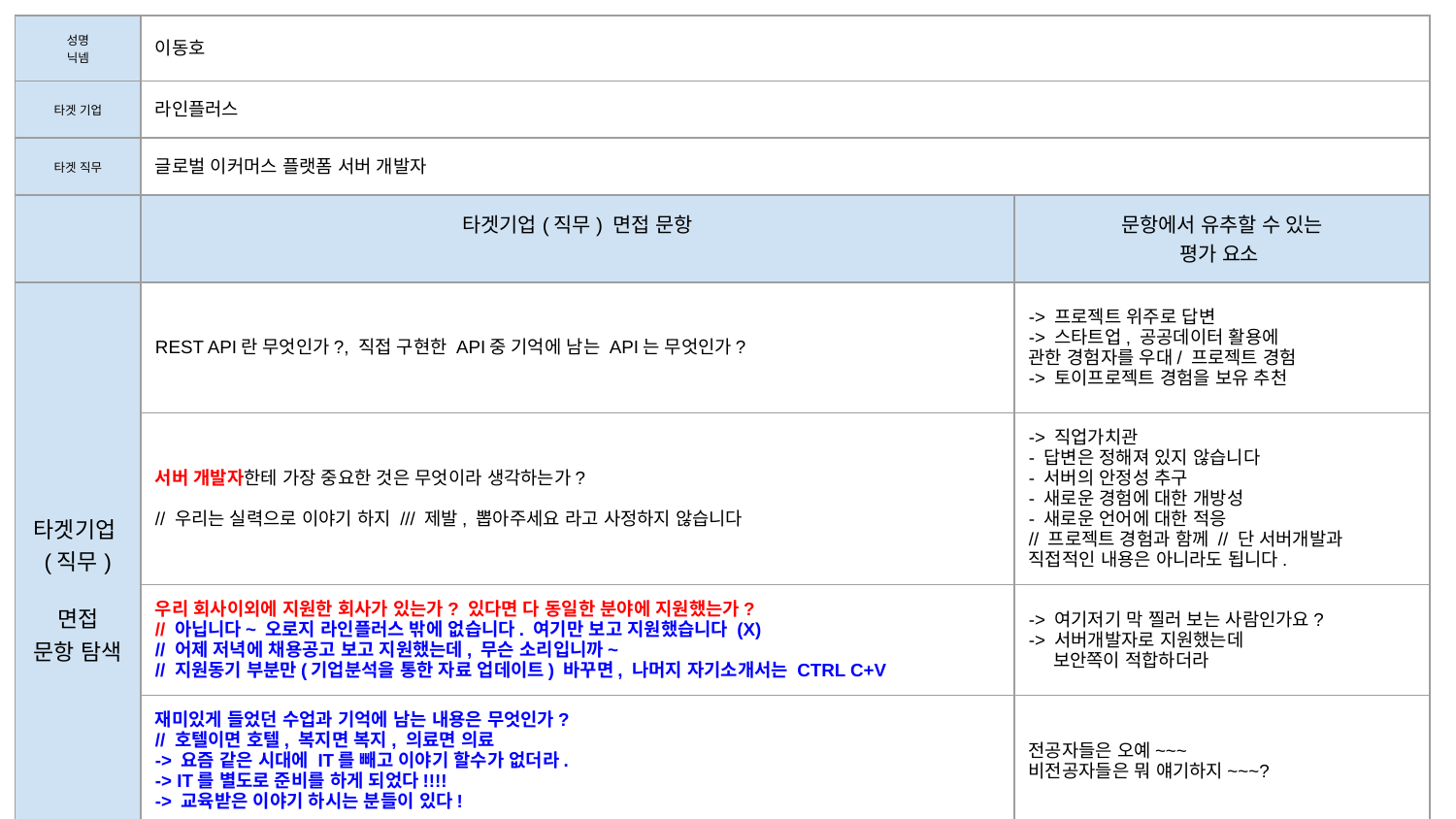

| 성명 닉넴 | 이동호 |  |
| --- | --- | --- |
| 타겟 기업 | 라인플러스 |  |
| 타겟 직무 | 글로벌 이커머스 플랫폼 서버 개발자 |  |
|  | 타겟기업(직무) 면접 문항 | 문항에서 유추할 수 있는 평가 요소 |
| 타겟기업(직무) 면접 문항 탐색 | REST API란 무엇인가?, 직접 구현한 API중 기억에 남는 API는 무엇인가? | -> 프로젝트 위주로 답변 -> 스타트업, 공공데이터 활용에 관한 경험자를 우대/ 프로젝트 경험 -> 토이프로젝트 경험을 보유 추천 |
|  | 서버 개발자한테 가장 중요한 것은 무엇이라 생각하는가? // 우리는 실력으로 이야기 하지 /// 제발, 뽑아주세요 라고 사정하지 않습니다 | -> 직업가치관 - 답변은 정해져 있지 않습니다 - 서버의 안정성 추구 - 새로운 경험에 대한 개방성 - 새로운 언어에 대한 적응 // 프로젝트 경험과 함께 // 단 서버개발과 직접적인 내용은 아니라도 됩니다. |
|  | 우리 회사이외에 지원한 회사가 있는가? 있다면 다 동일한 분야에 지원했는가? // 아닙니다~ 오로지 라인플러스 밖에 없습니다. 여기만 보고 지원했습니다 (X) // 어제 저녁에 채용공고 보고 지원했는데, 무슨 소리입니까~ // 지원동기 부분만(기업분석을 통한 자료 업데이트) 바꾸면, 나머지 자기소개서는 CTRL C+V | -> 여기저기 막 찔러 보는 사람인가요? -> 서버개발자로 지원했는데 보안쪽이 적합하더라 |
|  | 재미있게 들었던 수업과 기억에 남는 내용은 무엇인가? // 호텔이면 호텔, 복지면 복지, 의료면 의료 -> 요즘 같은 시대에 IT를 빼고 이야기 할수가 없더라. -> IT를 별도로 준비를 하게 되었다!!!! -> 교육받은 이야기 하시는 분들이 있다! | 전공자들은 오예~~~ 비전공자들은 뭐 얘기하지~~~? |
|  |  |  |